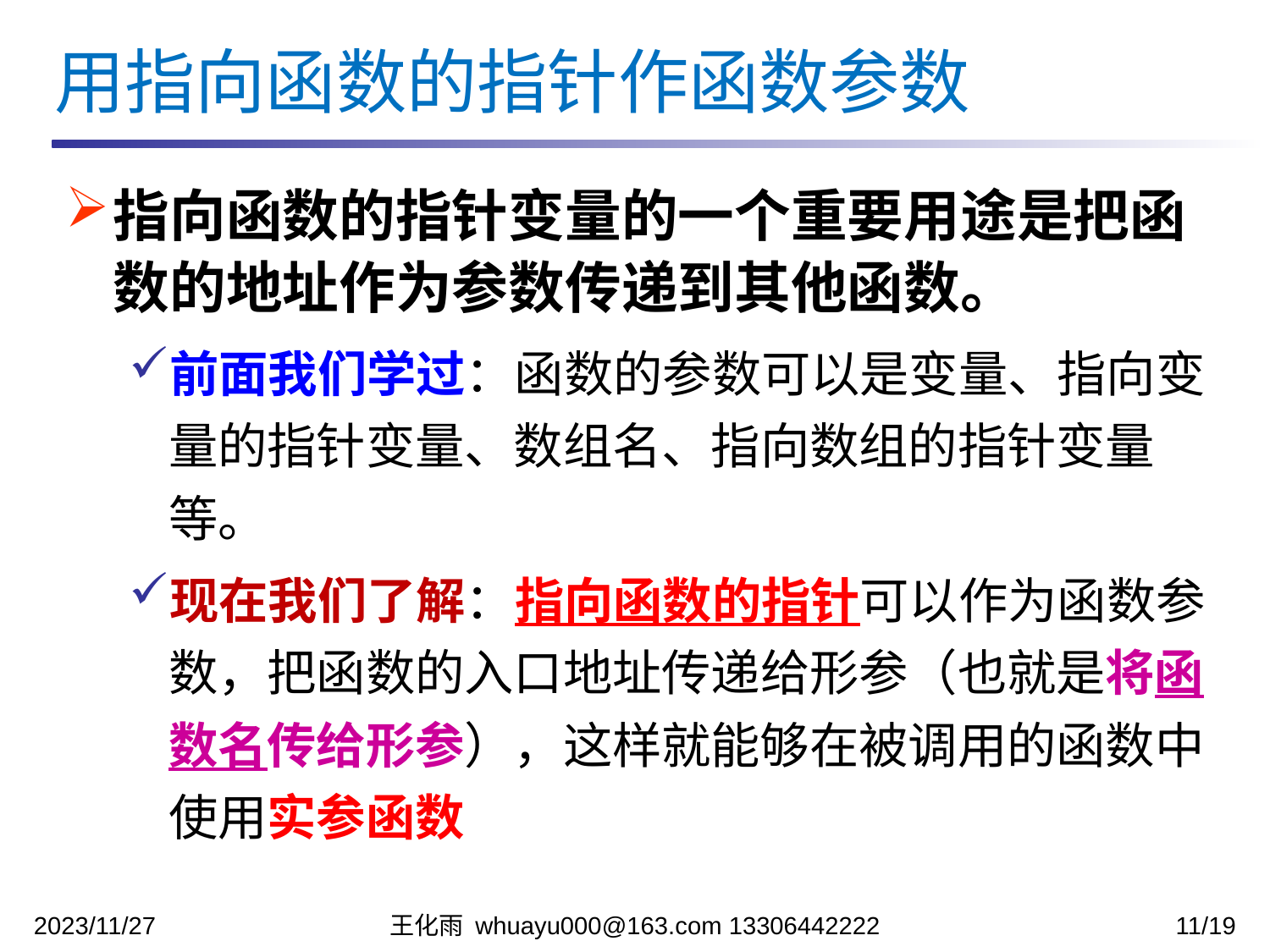

用指向函数的指针作函数参数
指向函数的指针变量的一个重要用途是把函数的地址作为参数传递到其他函数。
前面我们学过：函数的参数可以是变量、指向变量的指针变量、数组名、指向数组的指针变量等。
现在我们了解：指向函数的指针可以作为函数参数，把函数的入口地址传递给形参（也就是将函数名传给形参），这样就能够在被调用的函数中使用实参函数
2023/11/27
王化雨 whuayu000@163.com 13306442222
11/19